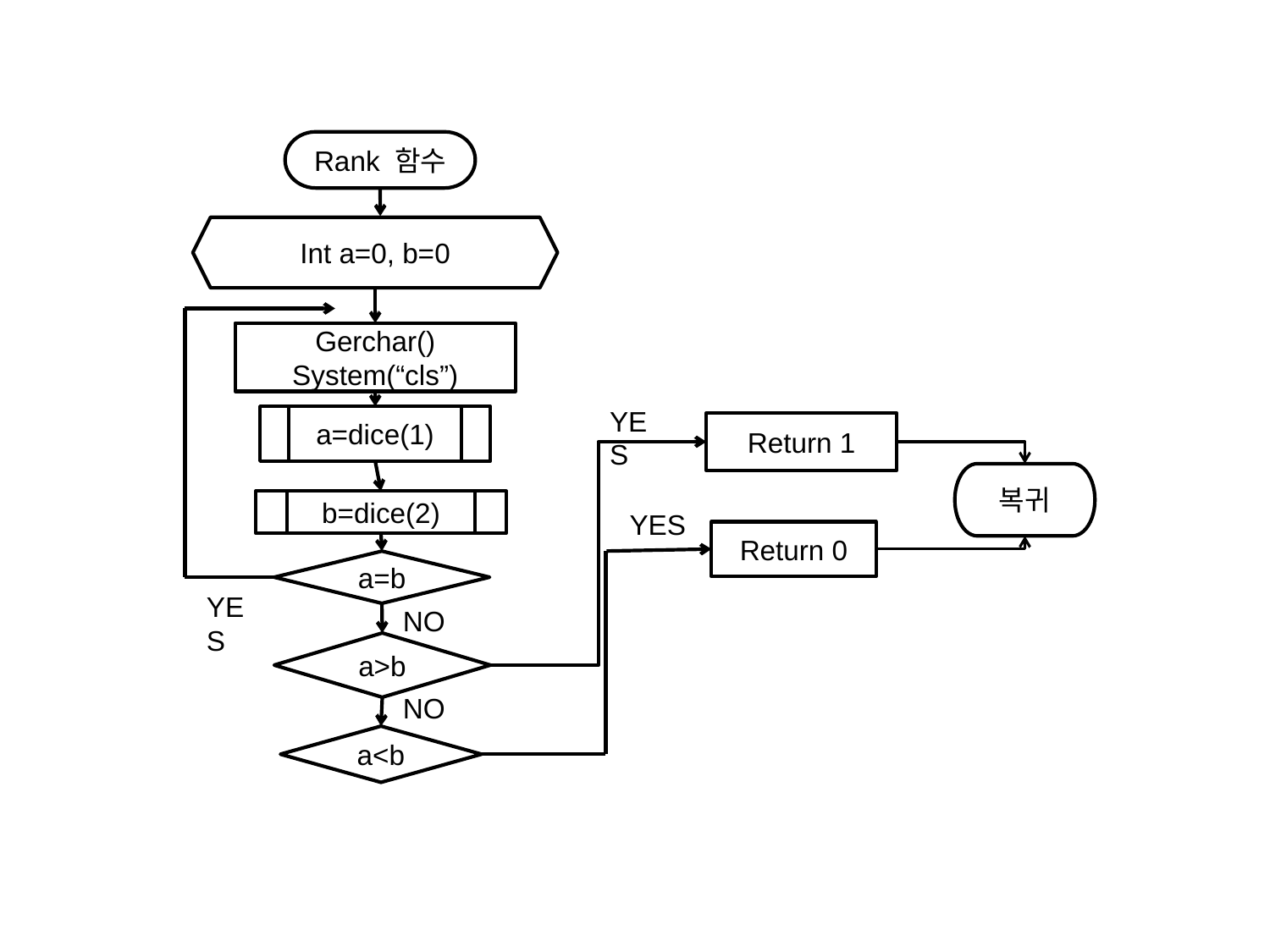

Rank 함수
Int a=0, b=0
Gerchar()
System(“cls”)
YES
a=dice(1)
Return 1
복귀
b=dice(2)
YES
Return 0
a=b
YES
NO
a>b
NO
a<b